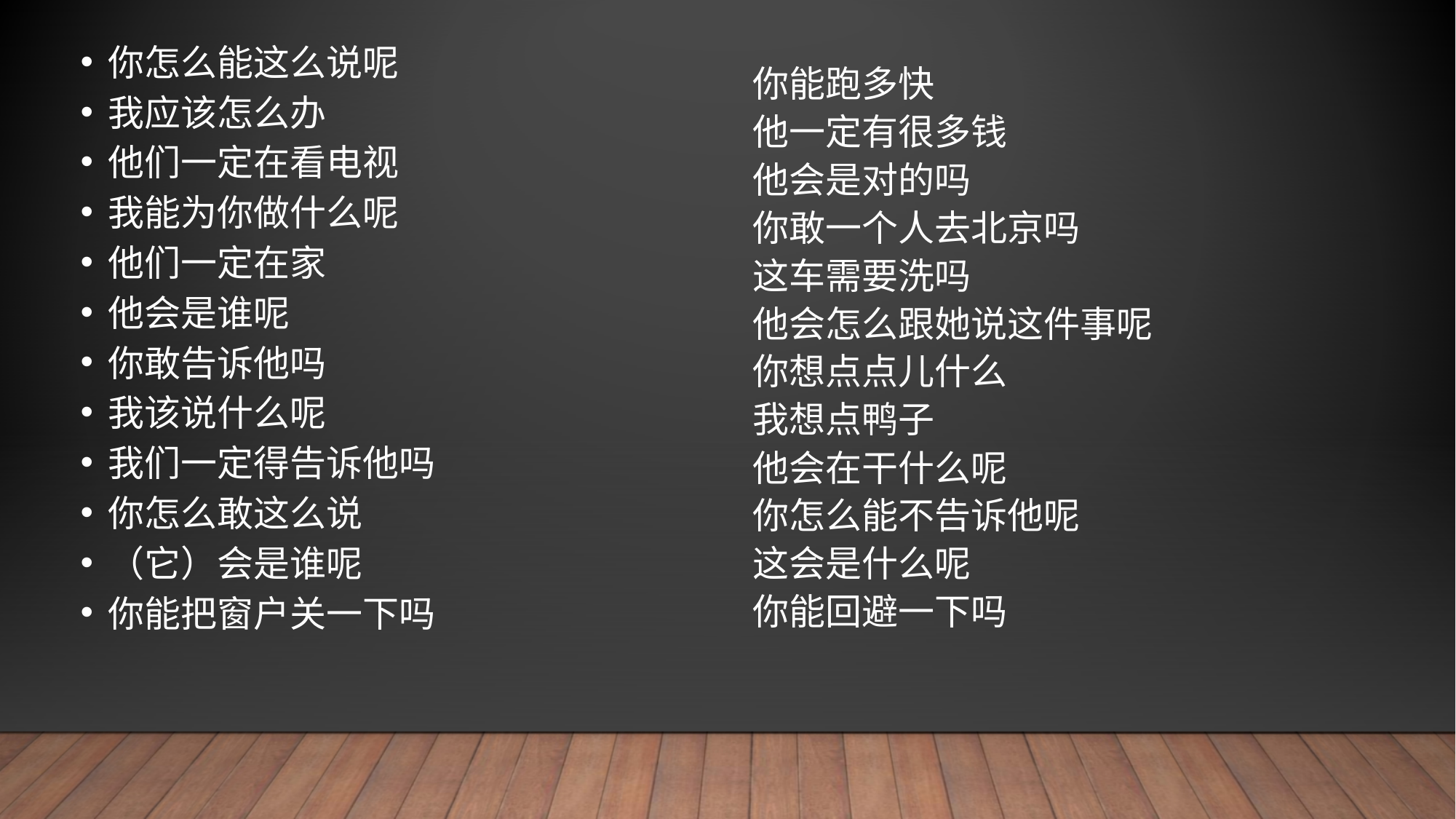

你怎么能这么说呢
我应该怎么办
他们一定在看电视
我能为你做什么呢
他们一定在家
他会是谁呢
你敢告诉他吗
我该说什么呢
我们一定得告诉他吗
你怎么敢这么说
（它）会是谁呢
你能把窗户关一下吗

你能跑多快
他一定有很多钱
他会是对的吗
你敢一个人去北京吗
这车需要洗吗
他会怎么跟她说这件事呢
你想点点儿什么
我想点鸭子
他会在干什么呢
你怎么能不告诉他呢
这会是什么呢
你能回避一下吗